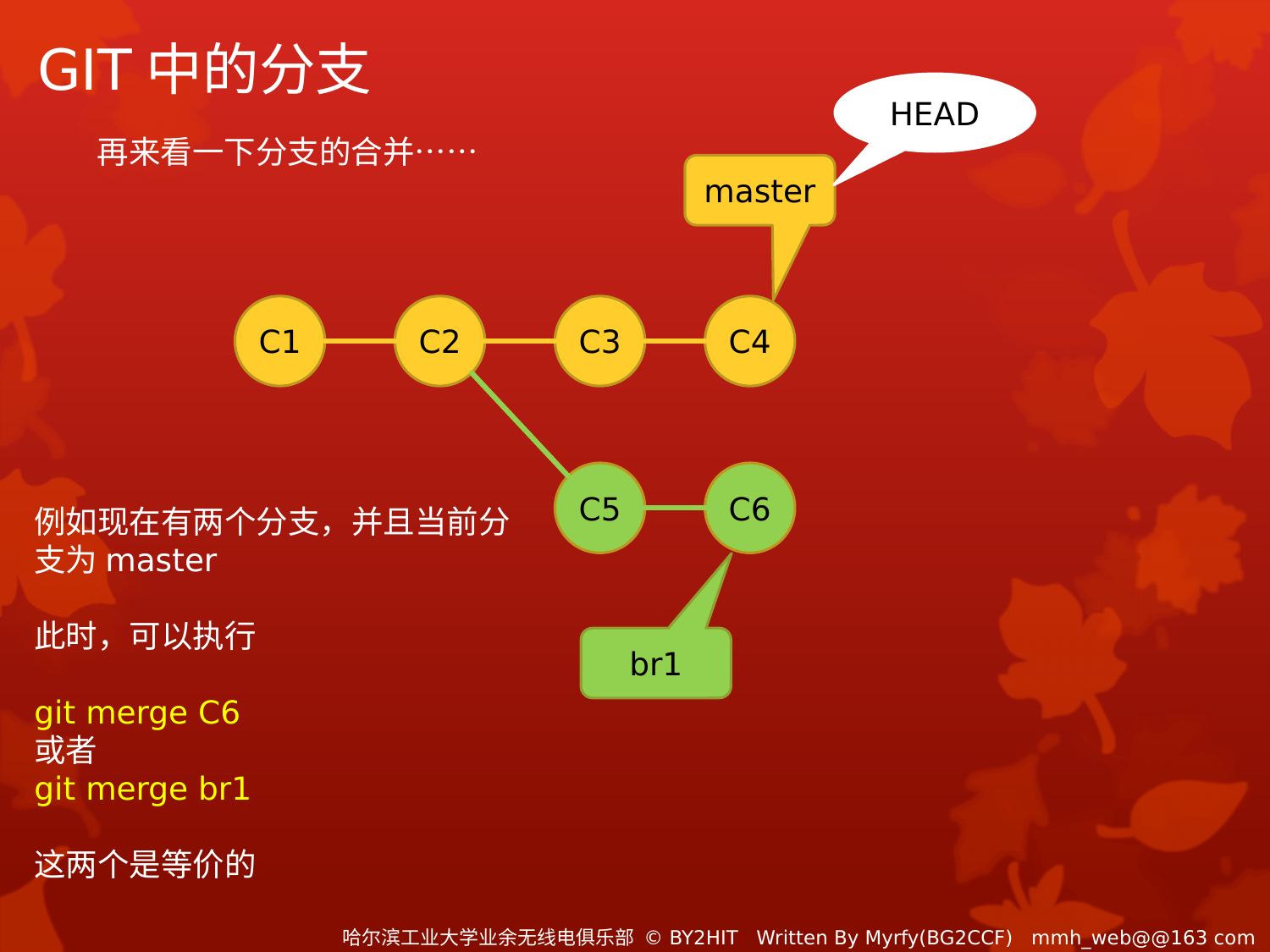

# GIT中的分支
HEAD
再来看一下分支的合并……
master
C1
C2
C3
C4
C5
C6
例如现在有两个分支，并且当前分支为master

此时，可以执行

git merge C6
或者
git merge br1

这两个是等价的
br1